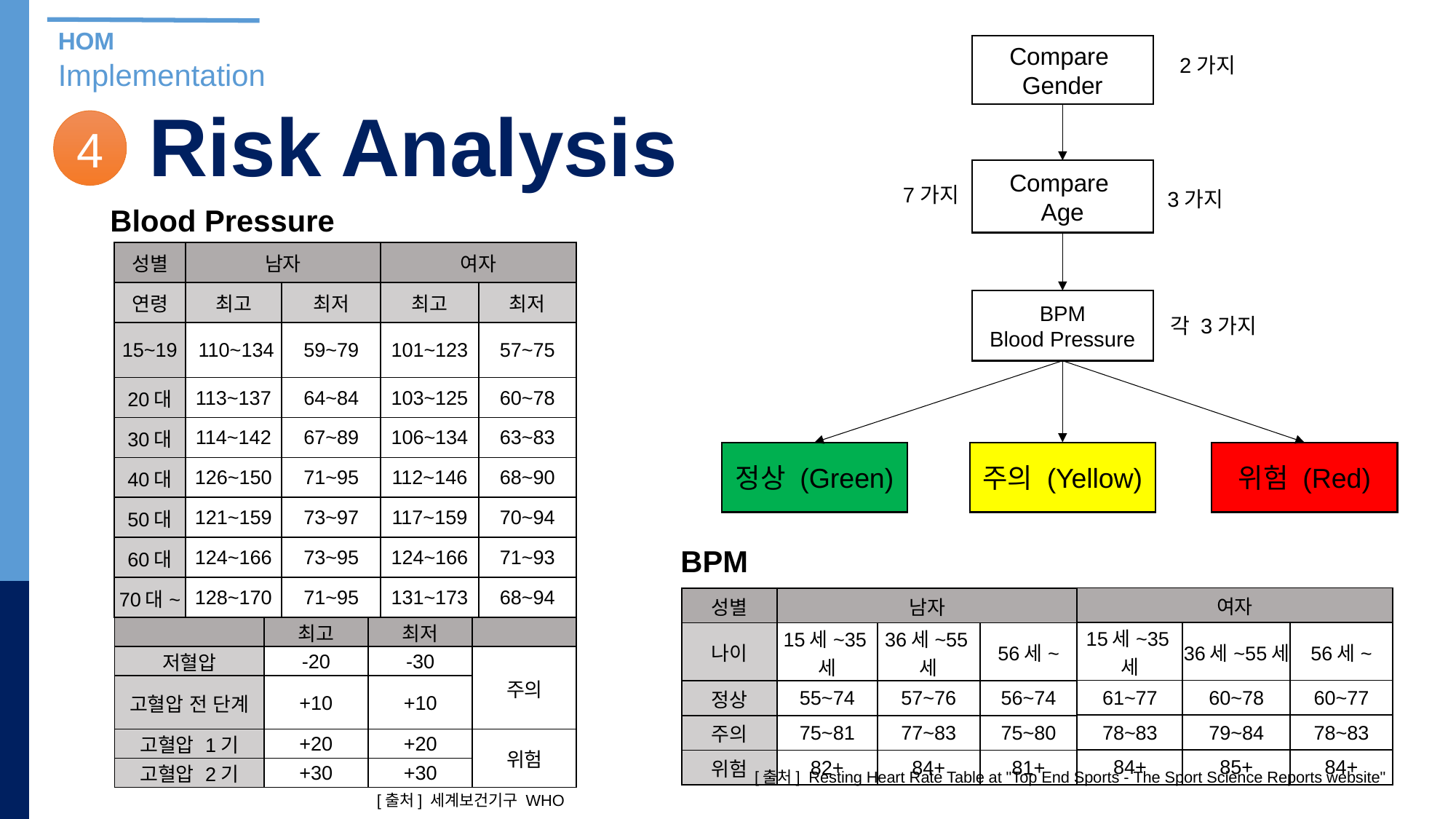

HOM
Implementation
Compare
Gender
2가지
Compare
Age
7가지
3가지
BPM
Blood Pressure
각 3가지
정상 (Green)
주의 (Yellow)
위험 (Red)
Risk Analysis
4
Blood Pressure
| 성별 | 남자 |  | 여자 |  |
| --- | --- | --- | --- | --- |
| 연령 | 최고 | 최저 | 최고 | 최저 |
| 15~19 | 110~134 | 59~79 | 101~123 | 57~75 |
| 20대 | 113~137 | 64~84 | 103~125 | 60~78 |
| 30대 | 114~142 | 67~89 | 106~134 | 63~83 |
| 40대 | 126~150 | 71~95 | 112~146 | 68~90 |
| 50대 | 121~159 | 73~97 | 117~159 | 70~94 |
| 60대 | 124~166 | 73~95 | 124~166 | 71~93 |
| 70대~ | 128~170 | 71~95 | 131~173 | 68~94 |
BPM
| 여자 |  |  |
| --- | --- | --- |
| 15세~35세 | 36세~55세 | 56세~ |
| 61~77 | 60~78 | 60~77 |
| 78~83 | 79~84 | 78~83 |
| 84+ | 85+ | 84+ |
| 성별 | 남자 |  |  |
| --- | --- | --- | --- |
| 나이 | 15세~35세 | 36세~55세 | 56세~ |
| 정상 | 55~74 | 57~76 | 56~74 |
| 주의 | 75~81 | 77~83 | 75~80 |
| 위험 | 82+ | 84+ | 81+ |
|  | 최고 | 최저 |  |
| --- | --- | --- | --- |
| 저혈압 | -20 | -30 | 주의 |
| 고혈압 전 단계 | +10 | +10 |  |
| 고혈압 1기 | +20 | +20 | 위험 |
| 고혈압 2기 | +30 | +30 |  |
[출처]  Resting Heart Rate Table at "Top End Sports - The Sport Science Reports website"
[출처] 세계보건기구 WHO